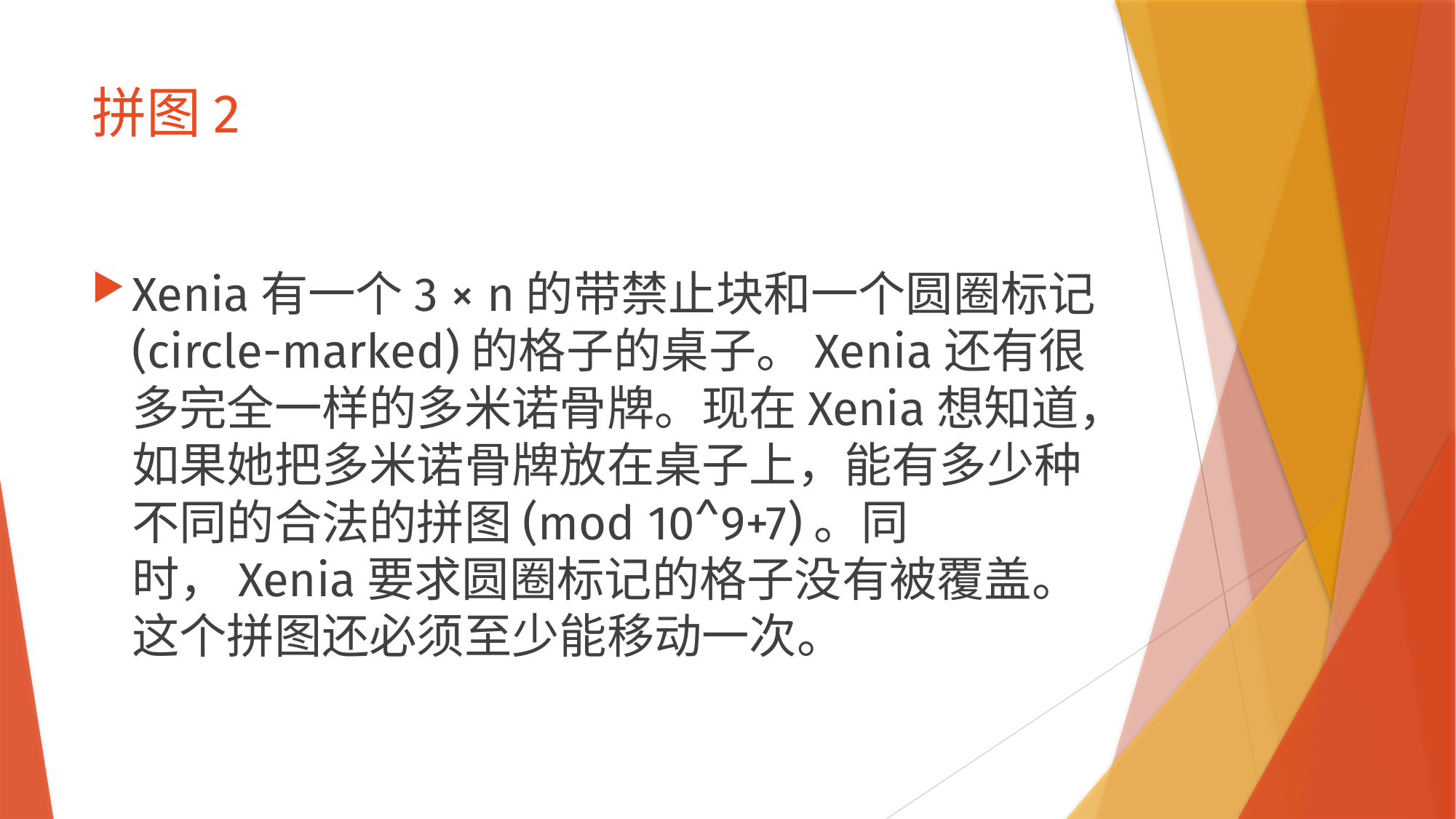

# 拼图2
Xenia有一个3 × n的带禁止块和一个圆圈标记(circle-marked)的格子的桌子。Xenia还有很多完全一样的多米诺骨牌。现在Xenia想知道，如果她把多米诺骨牌放在桌子上，能有多少种不同的合法的拼图(mod 10^9+7)。同时，Xenia要求圆圈标记的格子没有被覆盖。这个拼图还必须至少能移动一次。